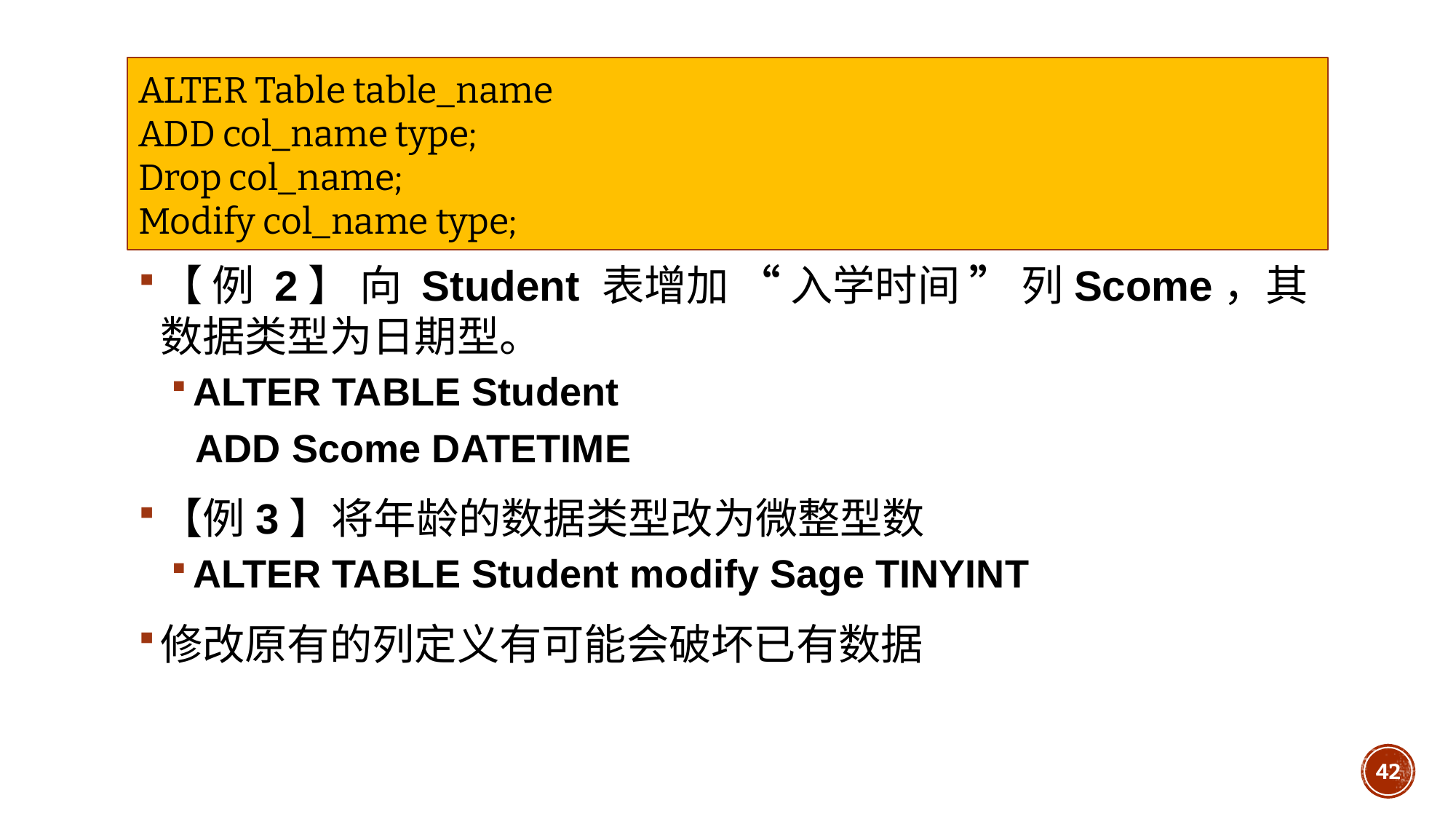

#
ALTER Table table_name
ADD col_name type;
Drop col_name;
Modify col_name type;
【 例 2】 向 Student 表增加 “ 入学时间 ” 列Scome，其数据类型为日期型。
ALTER TABLE Student
   ADD Scome DATETIME
【例3】将年龄的数据类型改为微整型数
ALTER TABLE Student modify Sage TINYINT
修改原有的列定义有可能会破坏已有数据
42